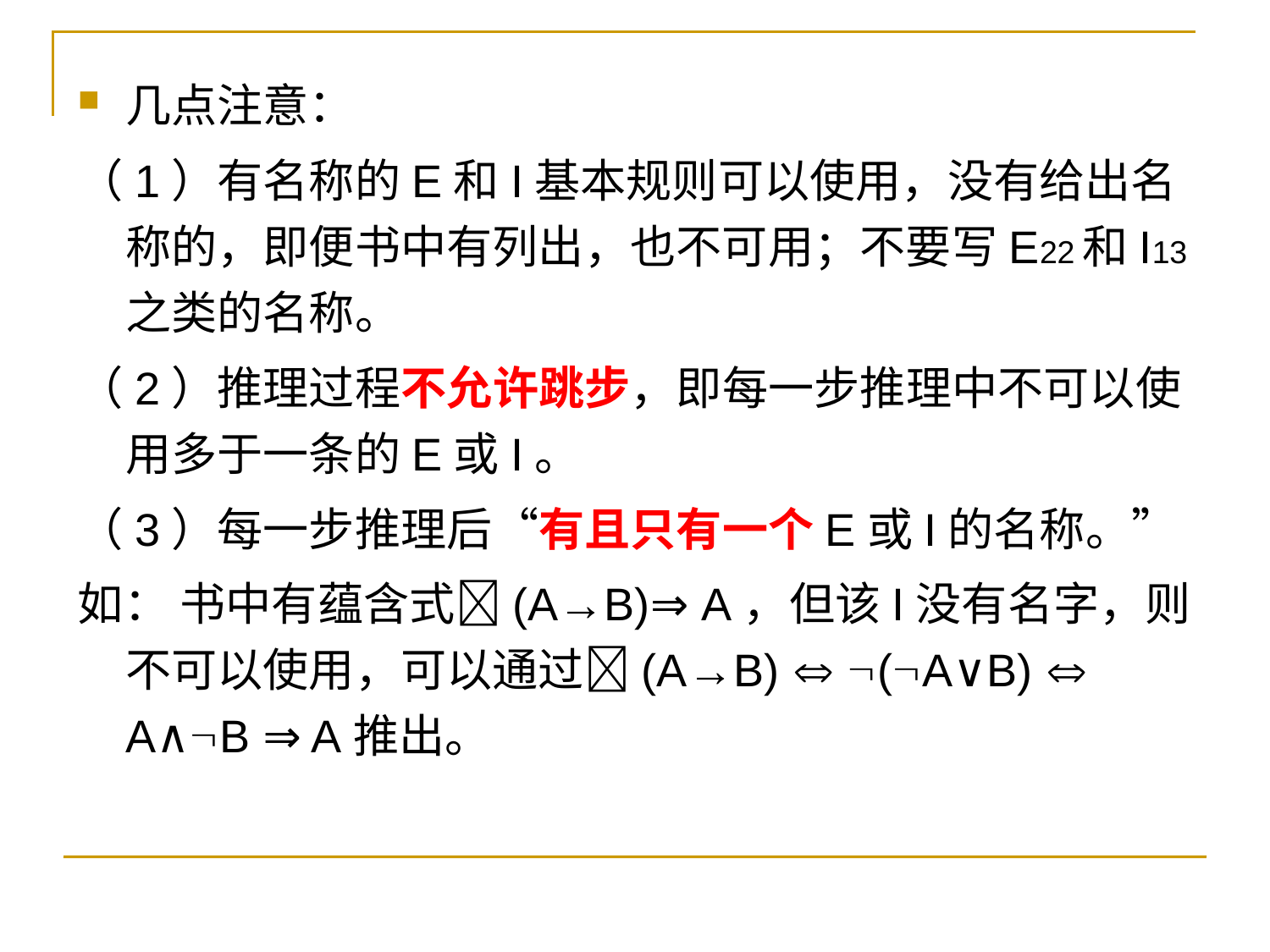

几点注意：
（1）有名称的E和I基本规则可以使用，没有给出名称的，即便书中有列出，也不可用；不要写E22和I13之类的名称。
（2）推理过程不允许跳步，即每一步推理中不可以使用多于一条的E或I。
（3）每一步推理后“有且只有一个E或I的名称。”
如： 书中有蕴含式¬(A→B)⇒ A，但该I没有名字，则不可以使用，可以通过¬(A→B) ⇔ ¬(¬A∨B) ⇔ A∧¬B ⇒ A推出。